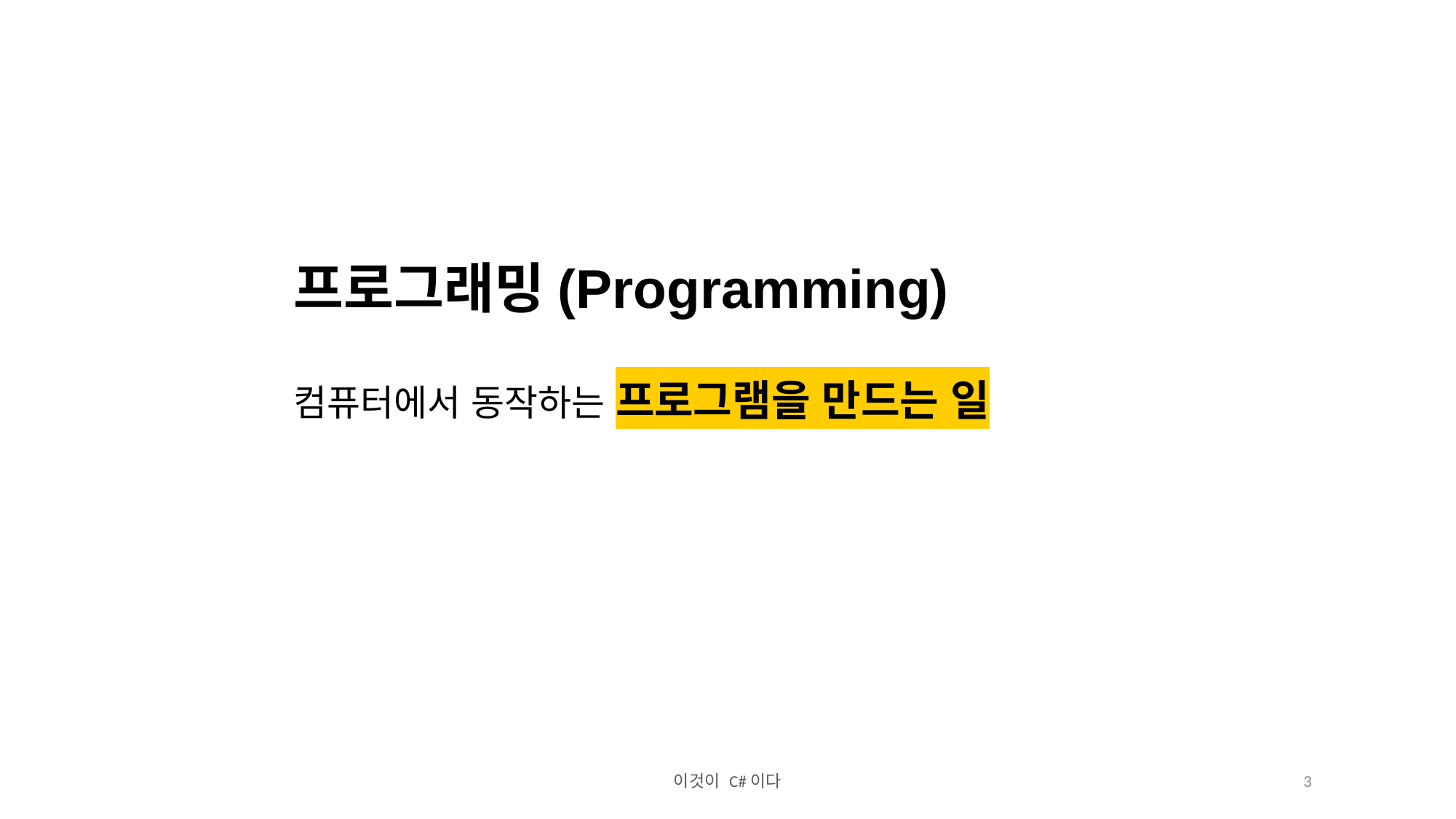

프로그래밍(Programming)

컴퓨터에서 동작하는 프로그램을 만드는 일
이것이 C#이다
3